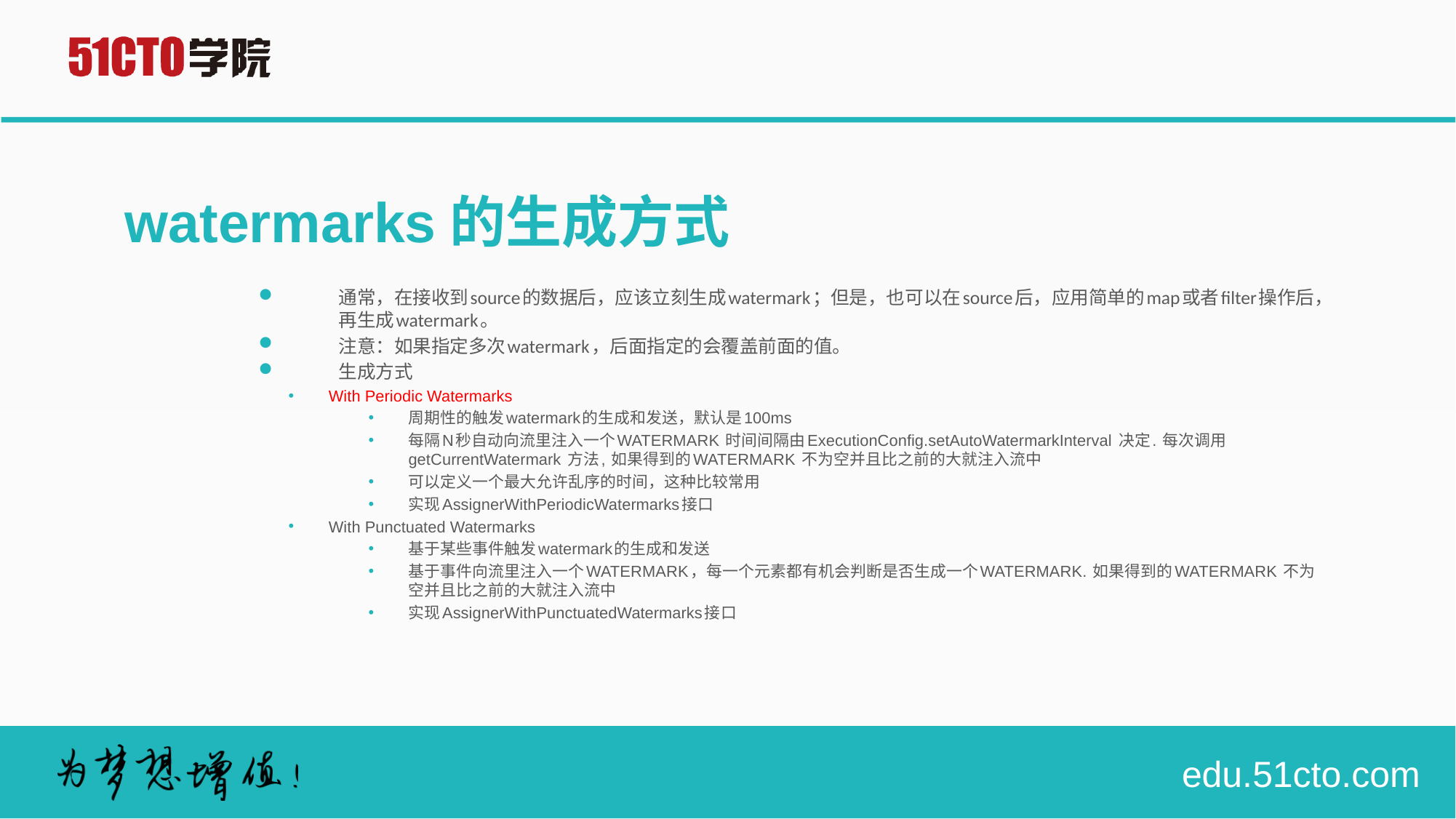

# watermarks的生成方式
通常，在接收到source的数据后，应该立刻生成watermark；但是，也可以在source后，应用简单的map或者filter操作后，再生成watermark。
注意：如果指定多次watermark，后面指定的会覆盖前面的值。
生成方式
With Periodic Watermarks
周期性的触发watermark的生成和发送，默认是100ms
每隔N秒自动向流里注入一个WATERMARK 时间间隔由ExecutionConfig.setAutoWatermarkInterval 决定. 每次调用getCurrentWatermark 方法, 如果得到的WATERMARK 不为空并且比之前的大就注入流中
可以定义一个最大允许乱序的时间，这种比较常用
实现AssignerWithPeriodicWatermarks接口
With Punctuated Watermarks
基于某些事件触发watermark的生成和发送
基于事件向流里注入一个WATERMARK，每一个元素都有机会判断是否生成一个WATERMARK. 如果得到的WATERMARK 不为空并且比之前的大就注入流中
实现AssignerWithPunctuatedWatermarks接口